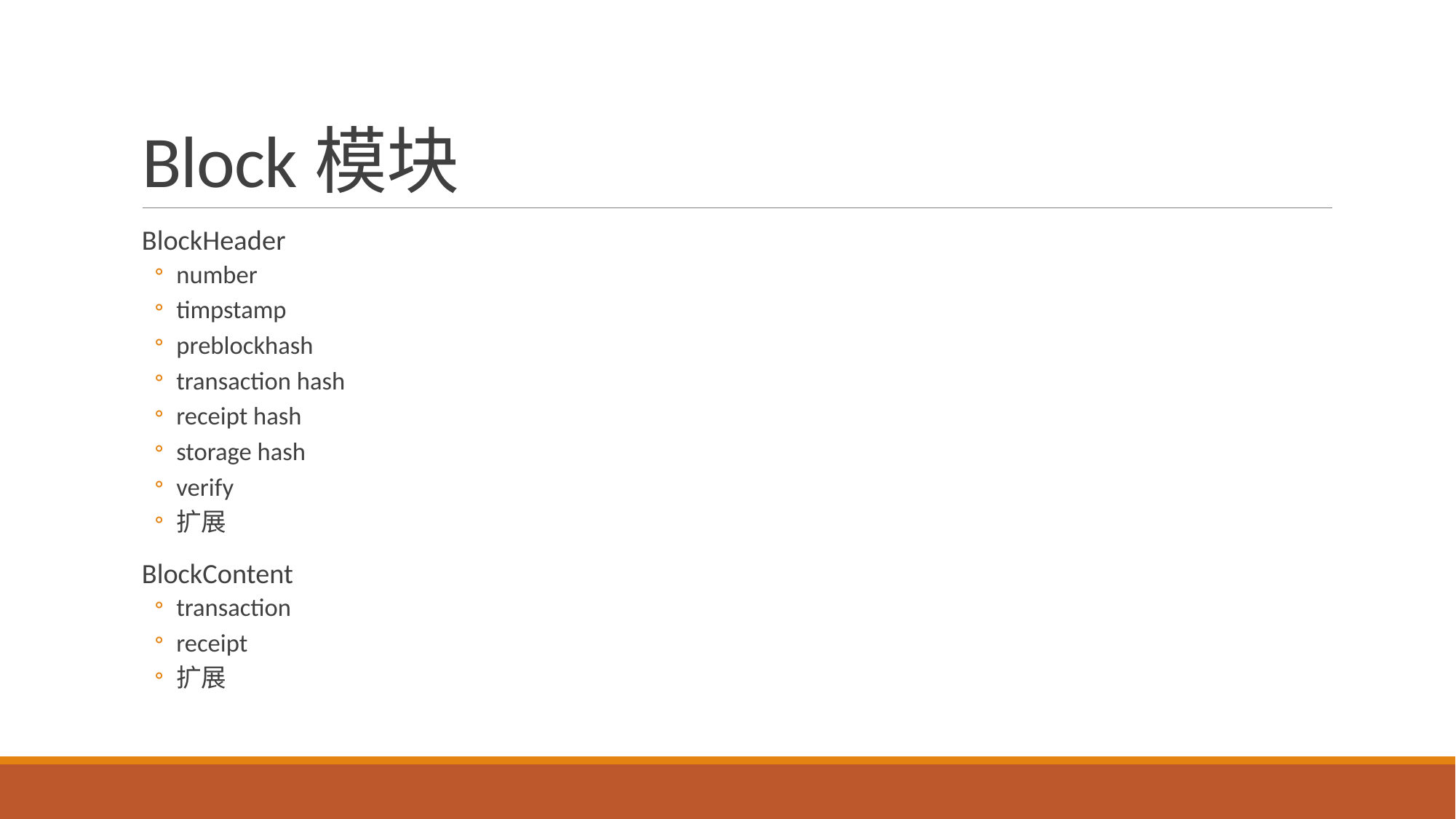

# Block模块
BlockHeader
number
timpstamp
preblockhash
transaction hash
receipt hash
storage hash
verify
扩展
BlockContent
transaction
receipt
扩展